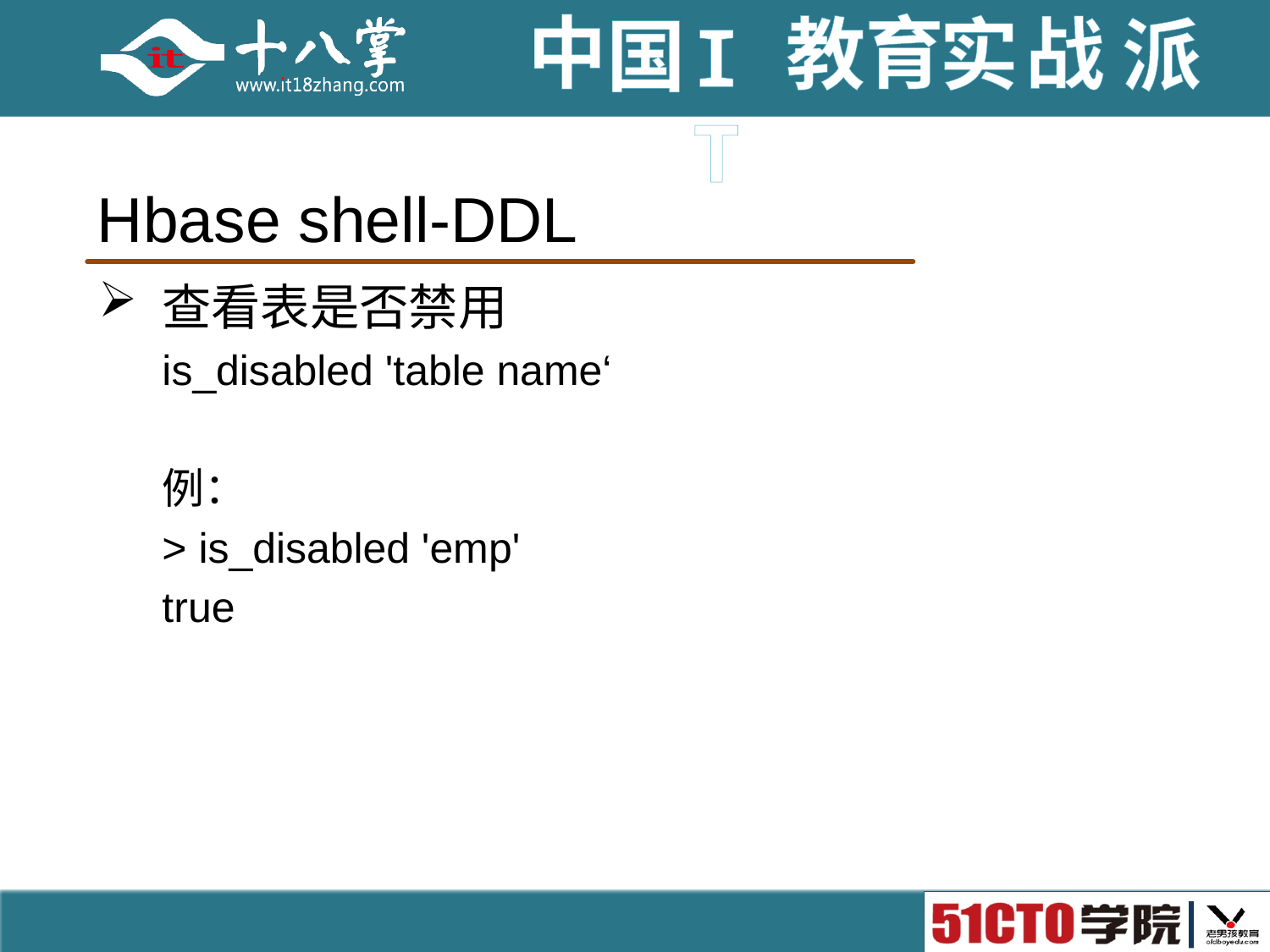

# Hbase shell-DDL
查看表是否禁用
is_disabled 'table name‘

例：
> is_disabled 'emp'
true